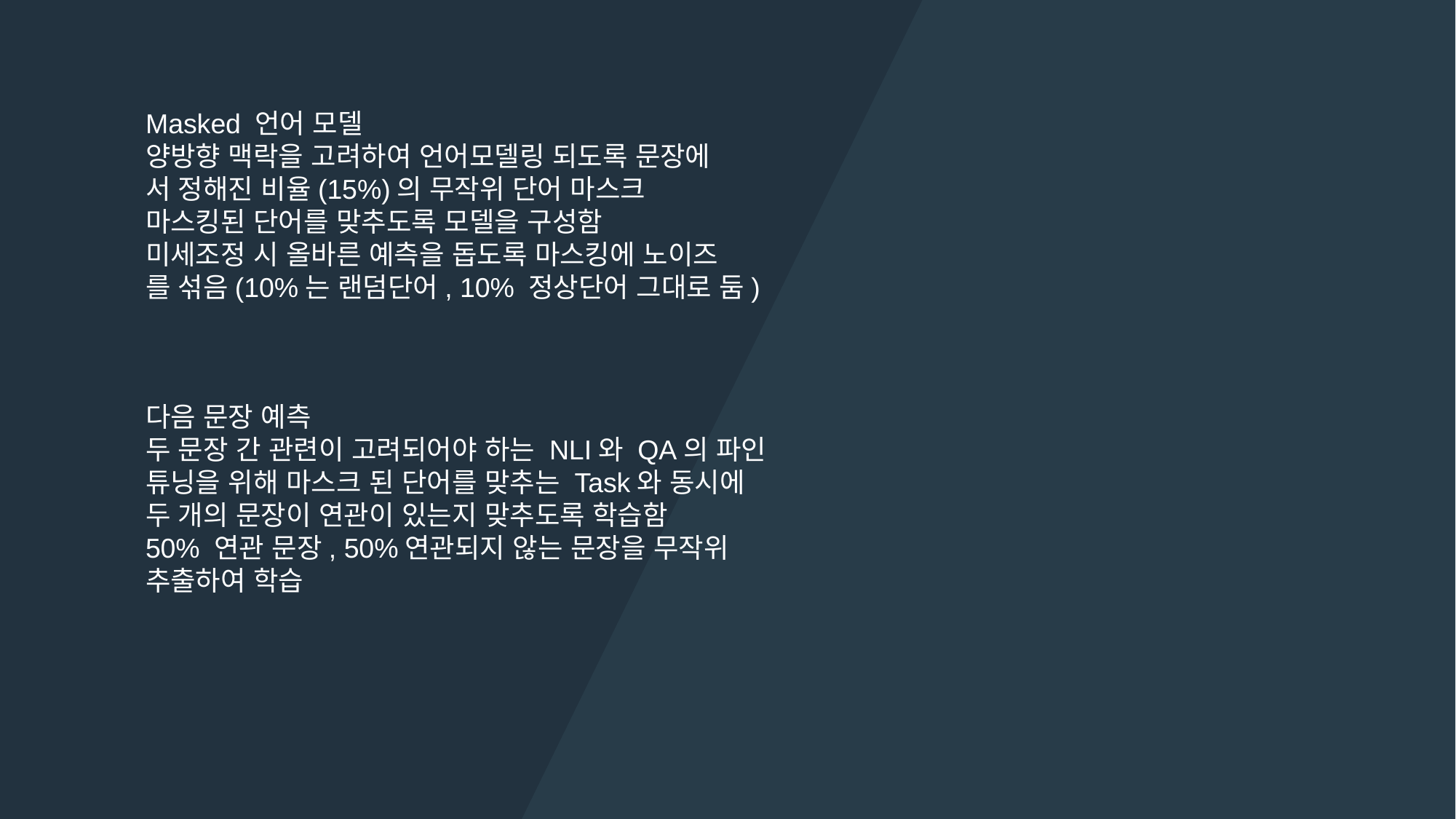

Masked 언어 모델
양방향 맥락을 고려하여 언어모델링 되도록 문장에
서 정해진 비율(15%)의 무작위 단어 마스크
마스킹된 단어를 맞추도록 모델을 구성함
미세조정 시 올바른 예측을 돕도록 마스킹에 노이즈
를 섞음(10%는 랜덤단어, 10% 정상단어 그대로 둠)
다음 문장 예측
두 문장 간 관련이 고려되어야 하는 NLI와 QA의 파인
튜닝을 위해 마스크 된 단어를 맞추는 Task와 동시에
두 개의 문장이 연관이 있는지 맞추도록 학습함
50% 연관 문장, 50%연관되지 않는 문장을 무작위
추출하여 학습